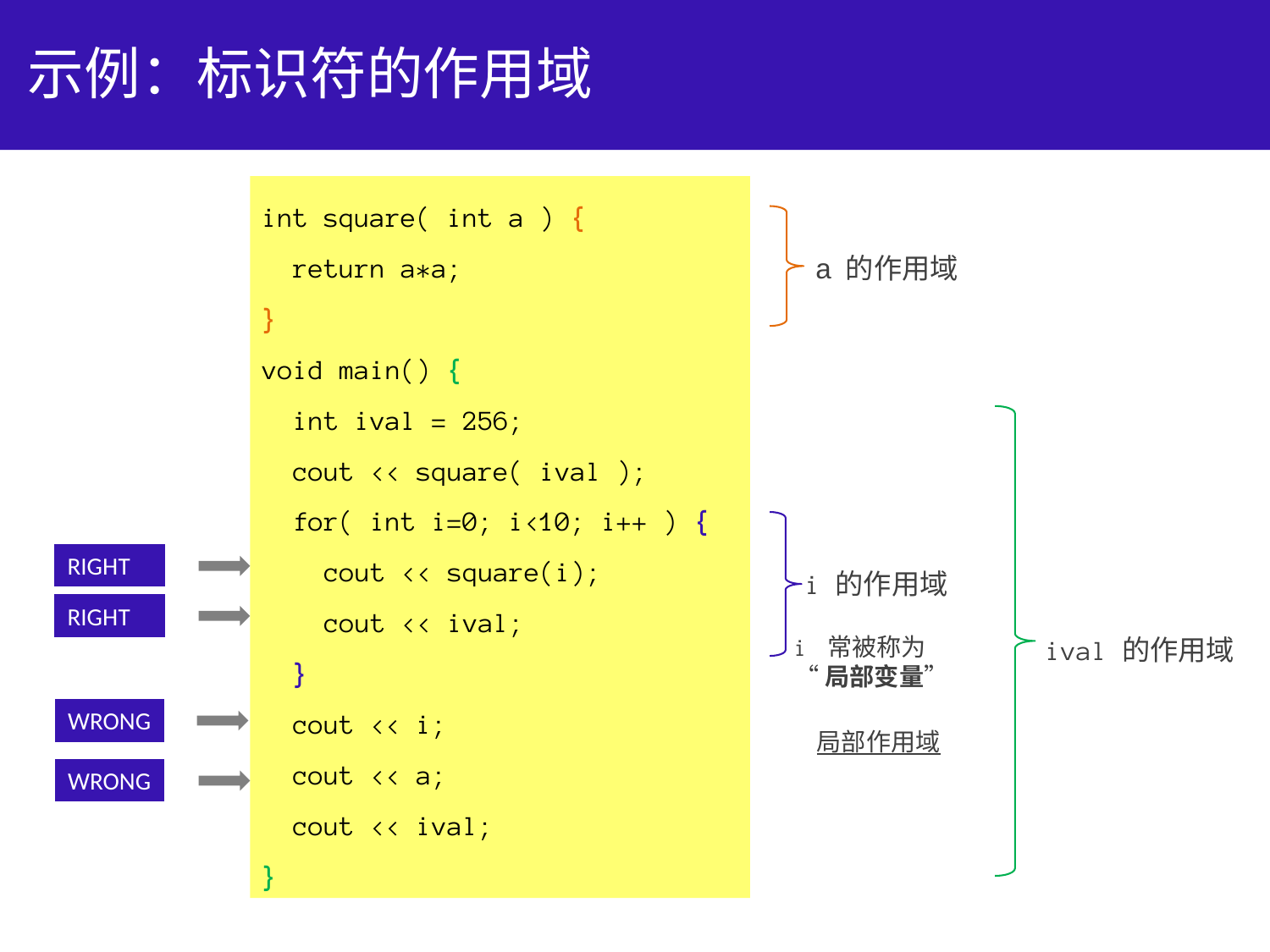

# 示例：标识符的作用域
int square( int a ) {
  return a*a;
}
void main() {
  int ival = 256;
  cout << square( ival );
  for( int i=0; i<10; i++ ) {
    cout << square(i);
    cout << ival;
  }
  cout << i;
  cout << a;
  cout << ival;
}

a 的作用域

RIGHT

i 的作用域
RIGHT

i 常被称为
“局部变量”
ival 的作用域
WRONG

局部作用域
WRONG

4